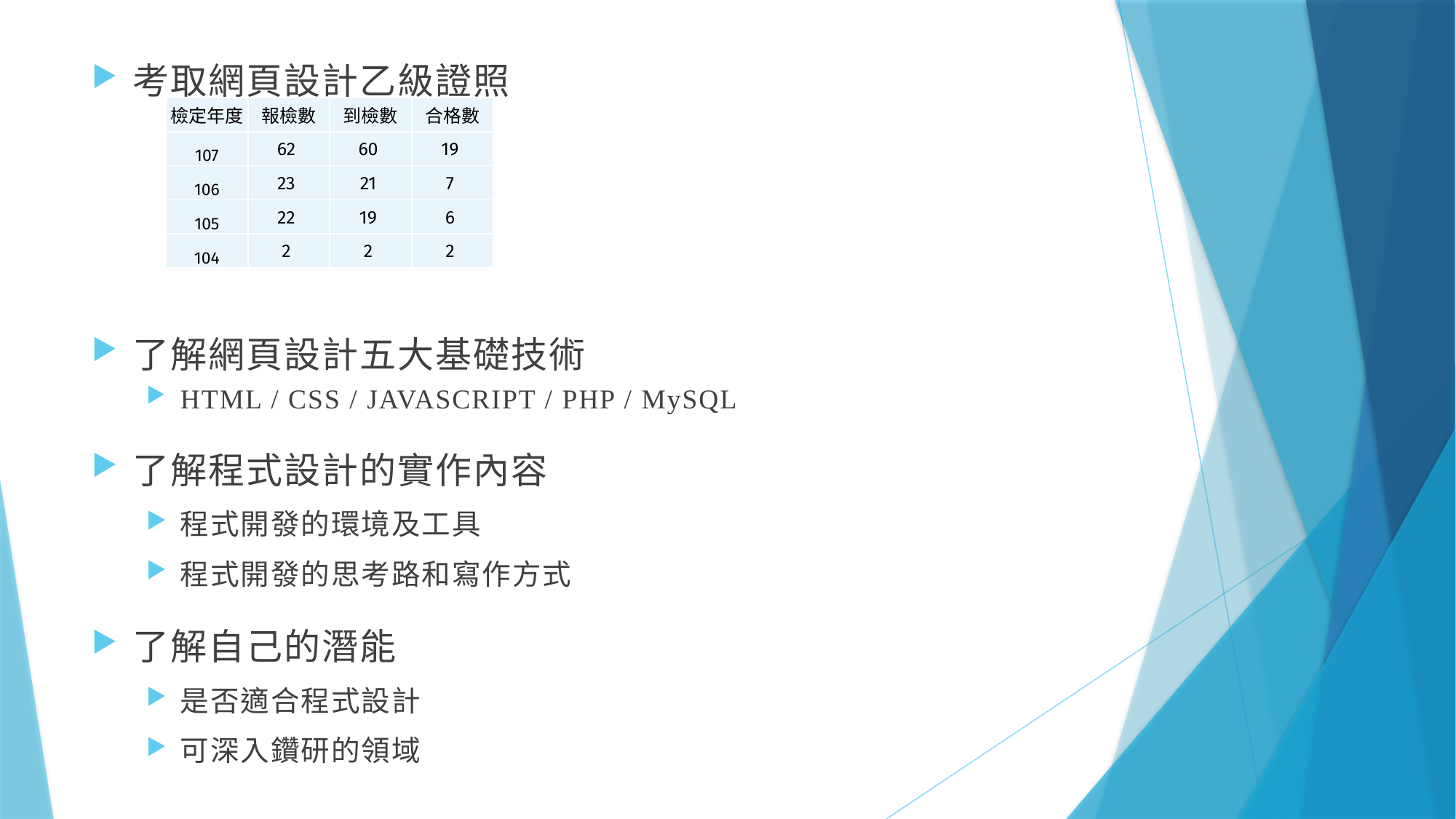

考取網頁設計乙級證照

了解網頁設計五大基礎技術
HTML / CSS / JAVASCRIPT / PHP / MySQL
了解程式設計的實作內容
程式開發的環境及工具
程式開發的思考路和寫作方式
了解自己的潛能
是否適合程式設計
可深入鑽研的領域
| 檢定年度 | 報檢數 | 到檢數 | 合格數 |
| --- | --- | --- | --- |
| 107 | 62 | 60 | 19 |
| 106 | 23 | 21 | 7 |
| 105 | 22 | 19 | 6 |
| 104 | 2 | 2 | 2 |